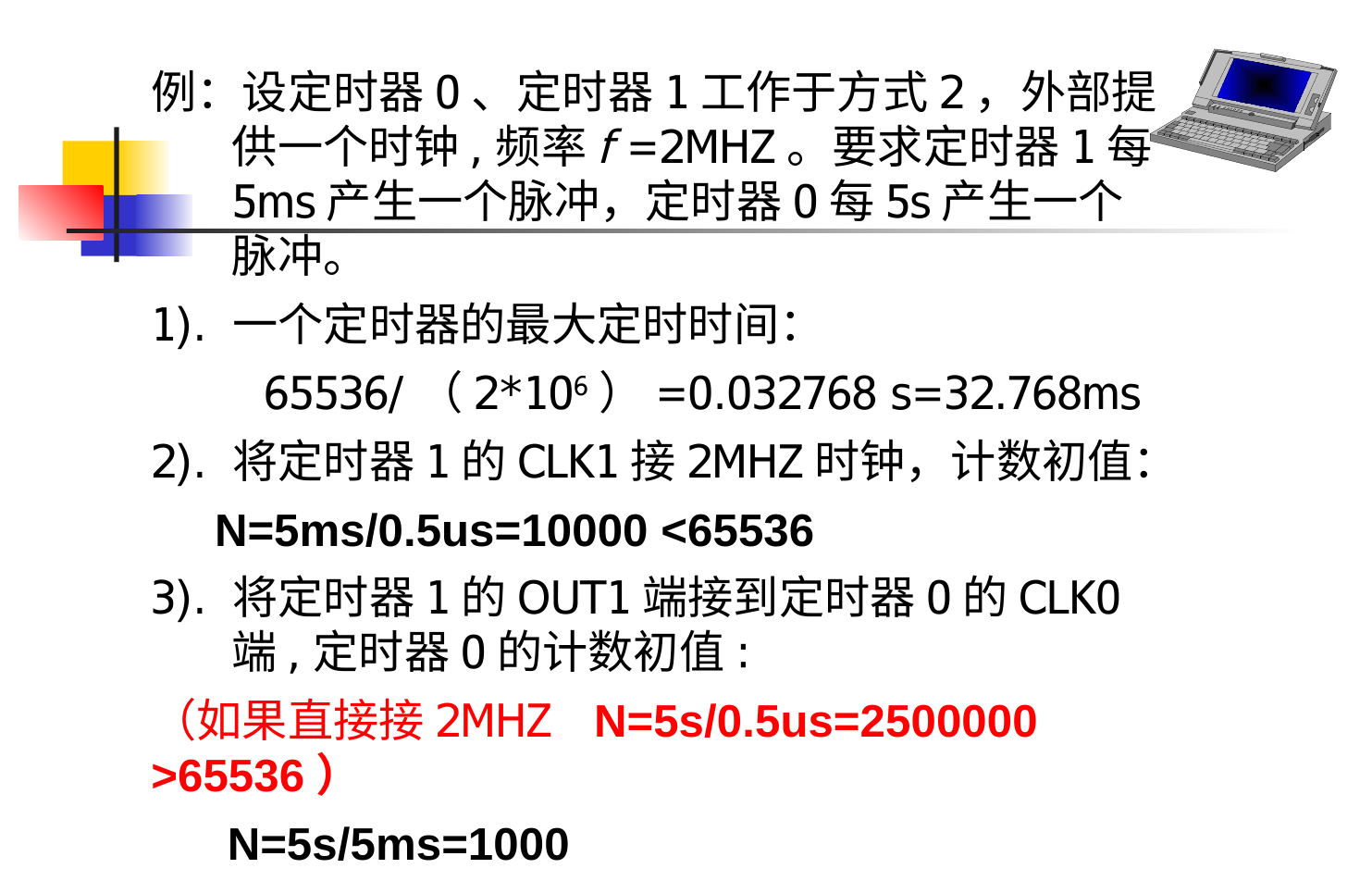

例：设定时器0、定时器1工作于方式2，外部提供一个时钟,频率f =2MHZ。要求定时器1每5ms产生一个脉冲，定时器0每5s产生一个脉冲。
1). 一个定时器的最大定时时间：
        65536/（2*106）=0.032768 s=32.768ms
2). 将定时器1的CLK1接2MHZ时钟，计数初值：
     N=5ms/0.5us=10000 <65536
3). 将定时器1的OUT1端接到定时器0的CLK0端,定时器0的计数初值:
（如果直接接2MHZ   N=5s/0.5us=2500000 >65536）
      N=5s/5ms=1000